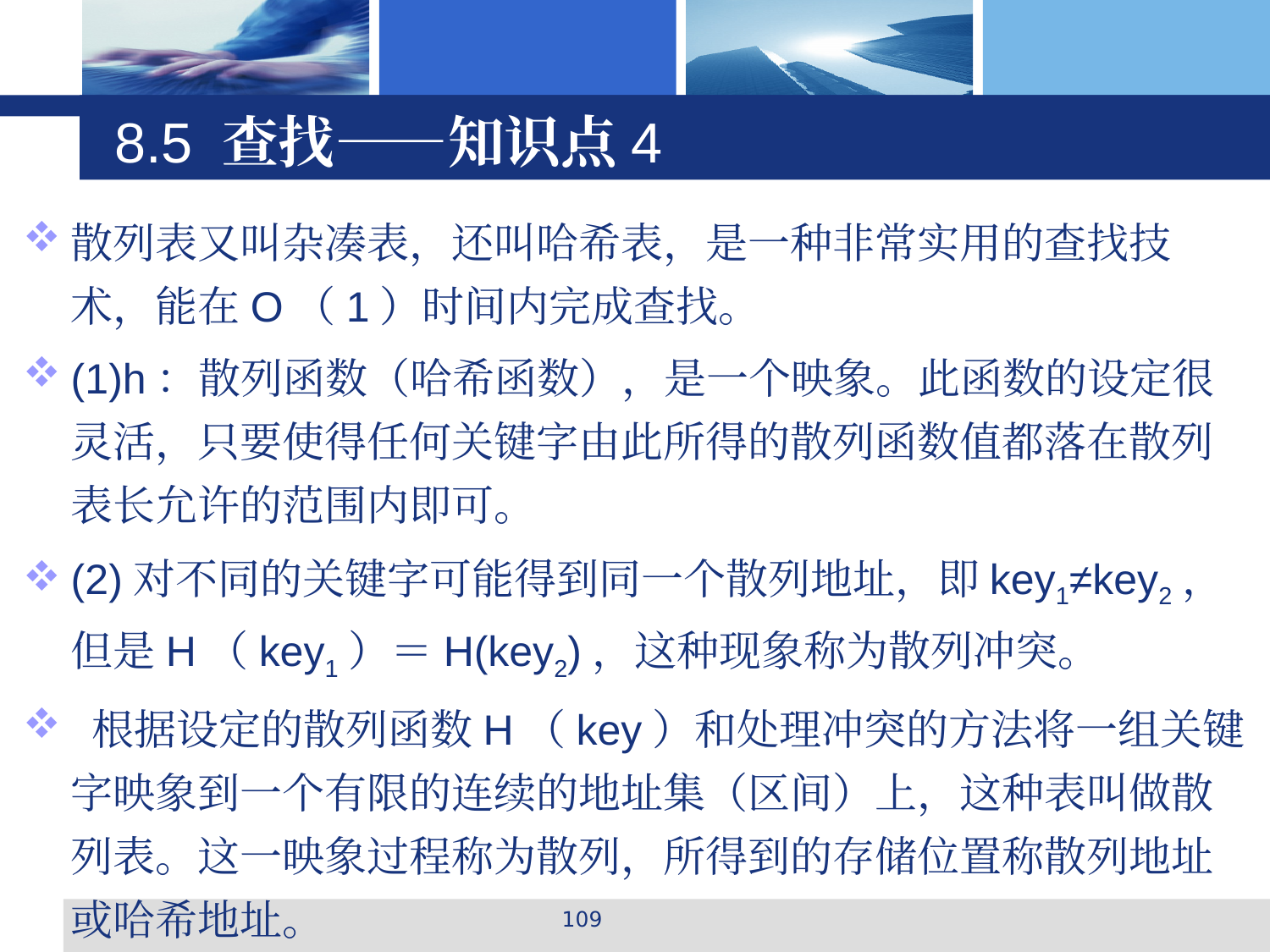

# 8.5 查找——知识点4
散列表又叫杂凑表，还叫哈希表，是一种非常实用的查找技术，能在O（1）时间内完成查找。
(1)h：散列函数（哈希函数），是一个映象。此函数的设定很灵活，只要使得任何关键字由此所得的散列函数值都落在散列表长允许的范围内即可。
(2)对不同的关键字可能得到同一个散列地址，即key1≠key2，但是H（key1）＝H(key2)，这种现象称为散列冲突。
 根据设定的散列函数H（key）和处理冲突的方法将一组关键字映象到一个有限的连续的地址集（区间）上，这种表叫做散列表。这一映象过程称为散列，所得到的存储位置称散列地址或哈希地址。

109